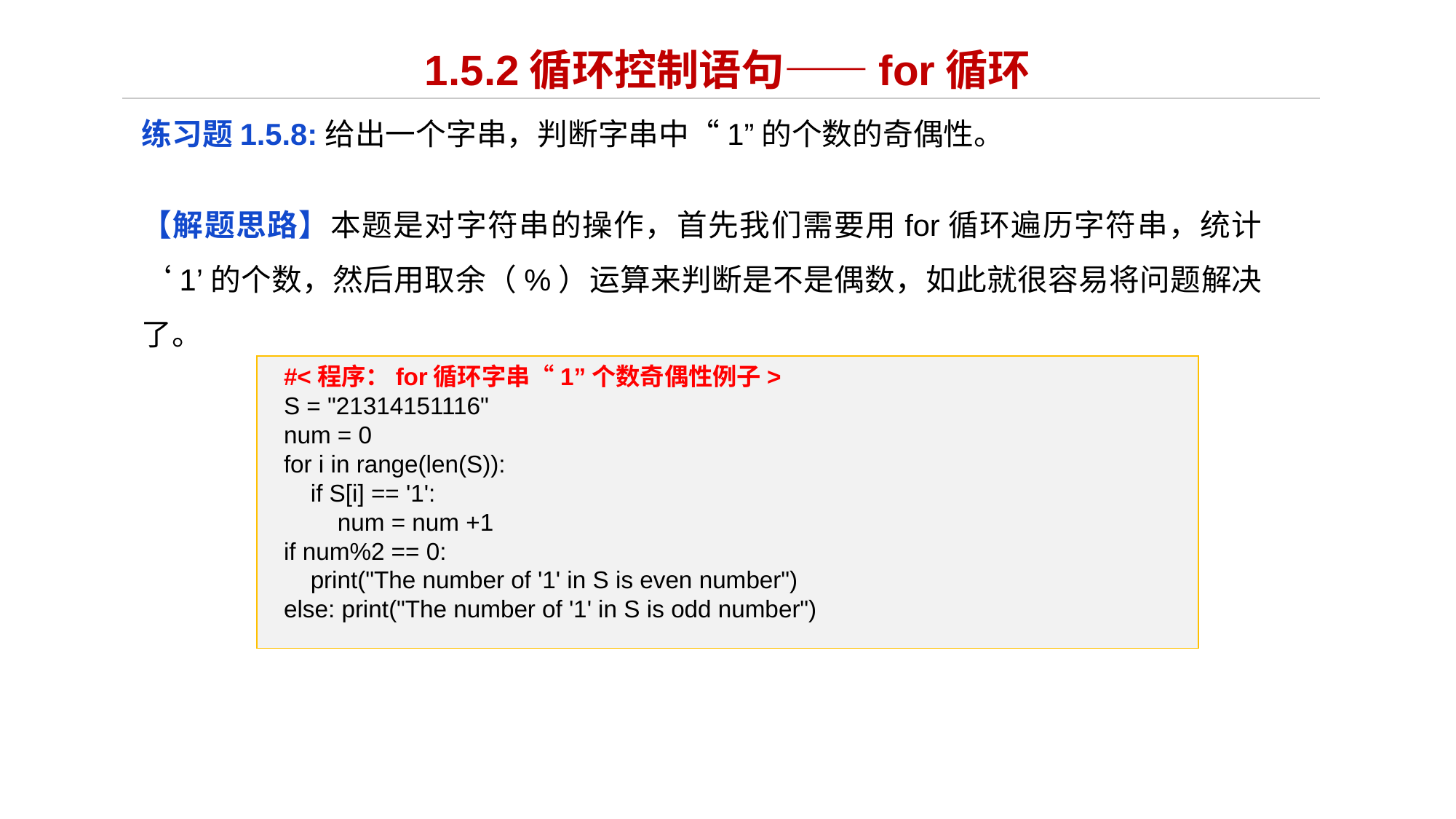

# 1.5.2循环控制语句——for循环
练习题1.5.8:给出一个字串，判断字串中“1”的个数的奇偶性。

【解题思路】本题是对字符串的操作，首先我们需要用for循环遍历字符串，统计‘1’的个数，然后用取余（%）运算来判断是不是偶数，如此就很容易将问题解决了。
#<程序：for循环字串“1”个数奇偶性例子>
S = "21314151116"
num = 0
for i in range(len(S)):
    if S[i] == '1':
        num = num +1
if num%2 == 0:
    print("The number of '1' in S is even number")
else: print("The number of '1' in S is odd number")